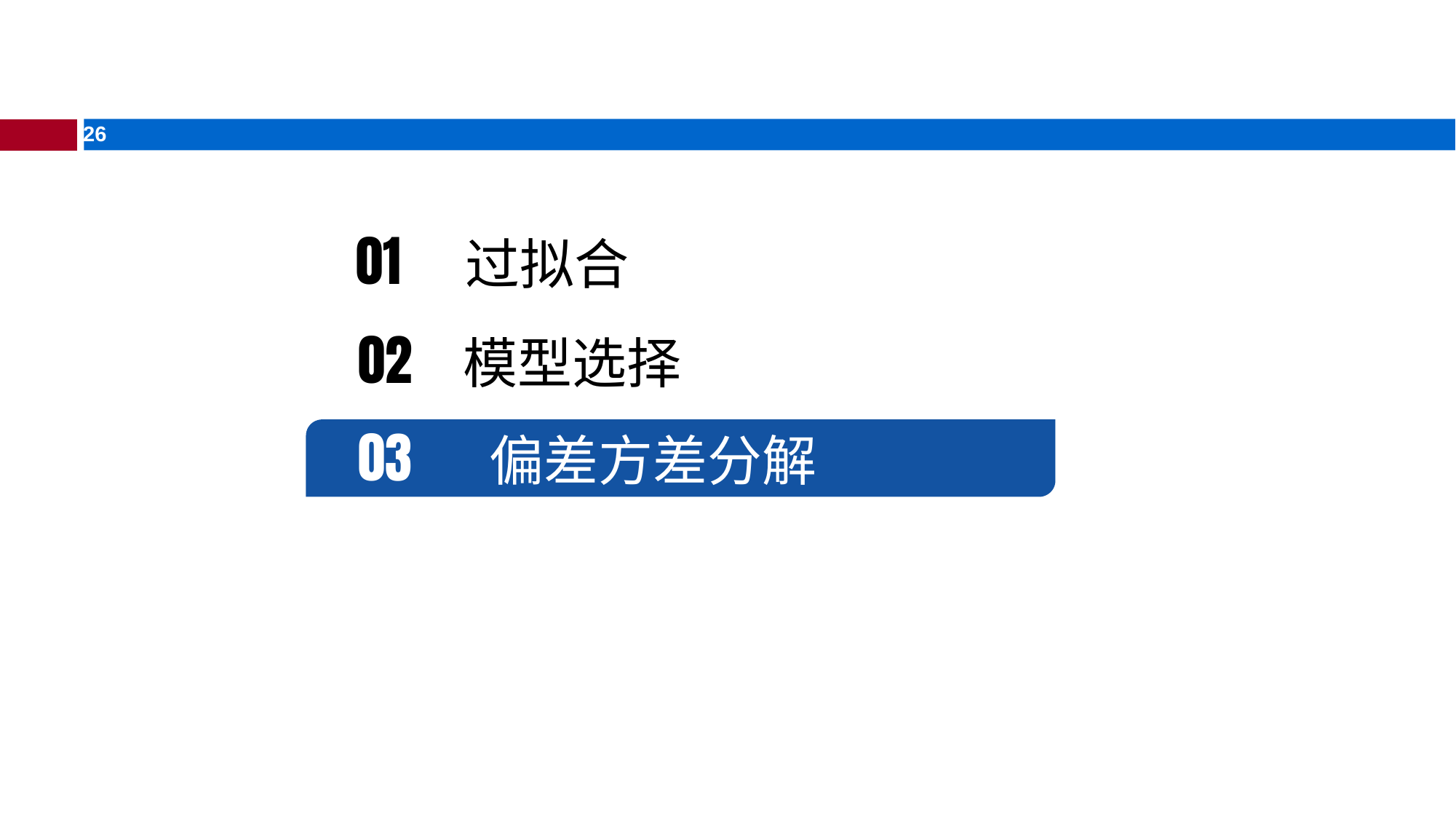

#
01    过拟合
02   模型选择

03     偏差方差分解